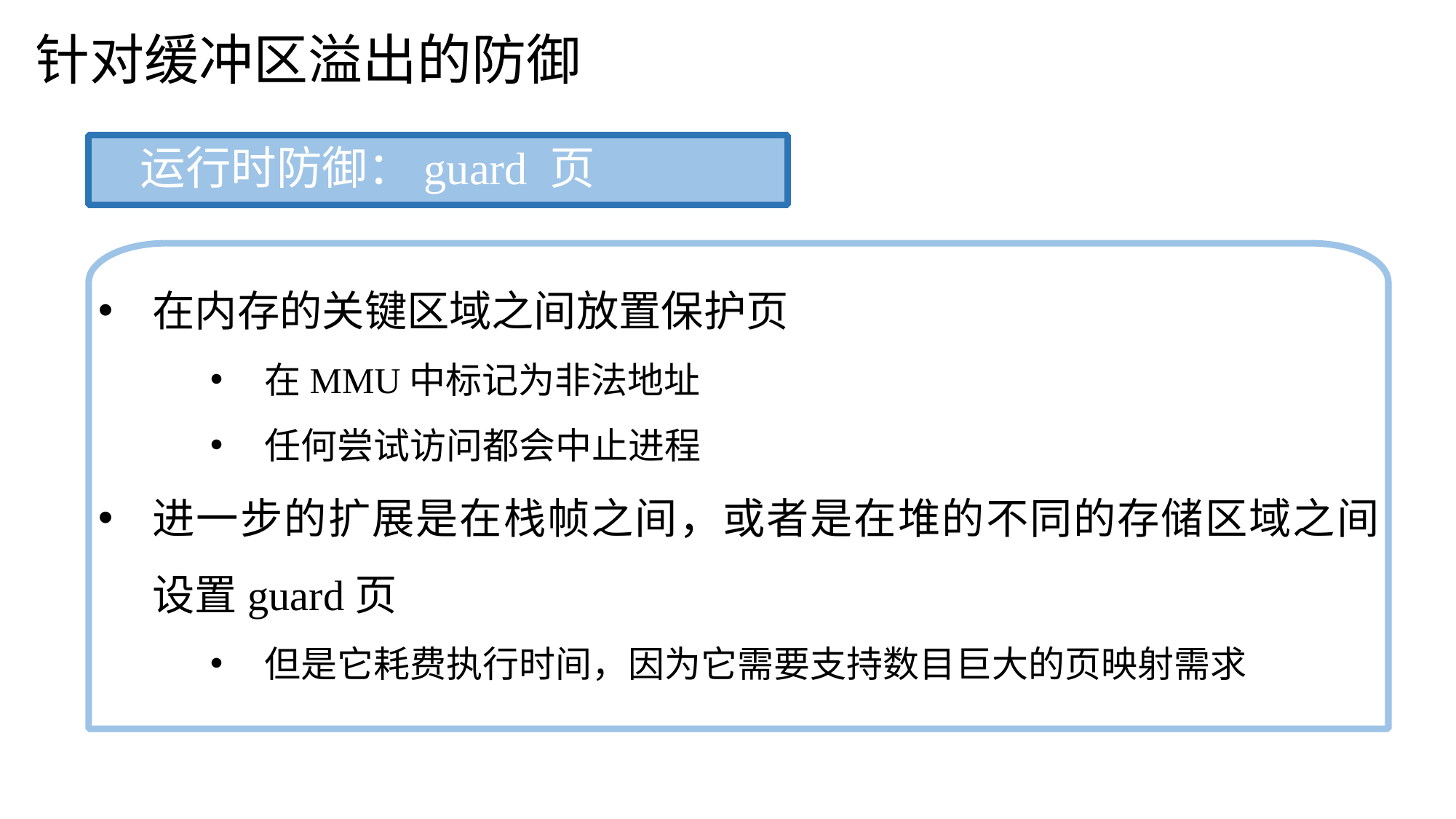

针对缓冲区溢出的防御

运行时防御：guard 页
在内存的关键区域之间放置保护页
在MMU中标记为非法地址
任何尝试访问都会中止进程
进一步的扩展是在栈帧之间，或者是在堆的不同的存储区域之间设置guard页
但是它耗费执行时间，因为它需要支持数目巨大的页映射需求